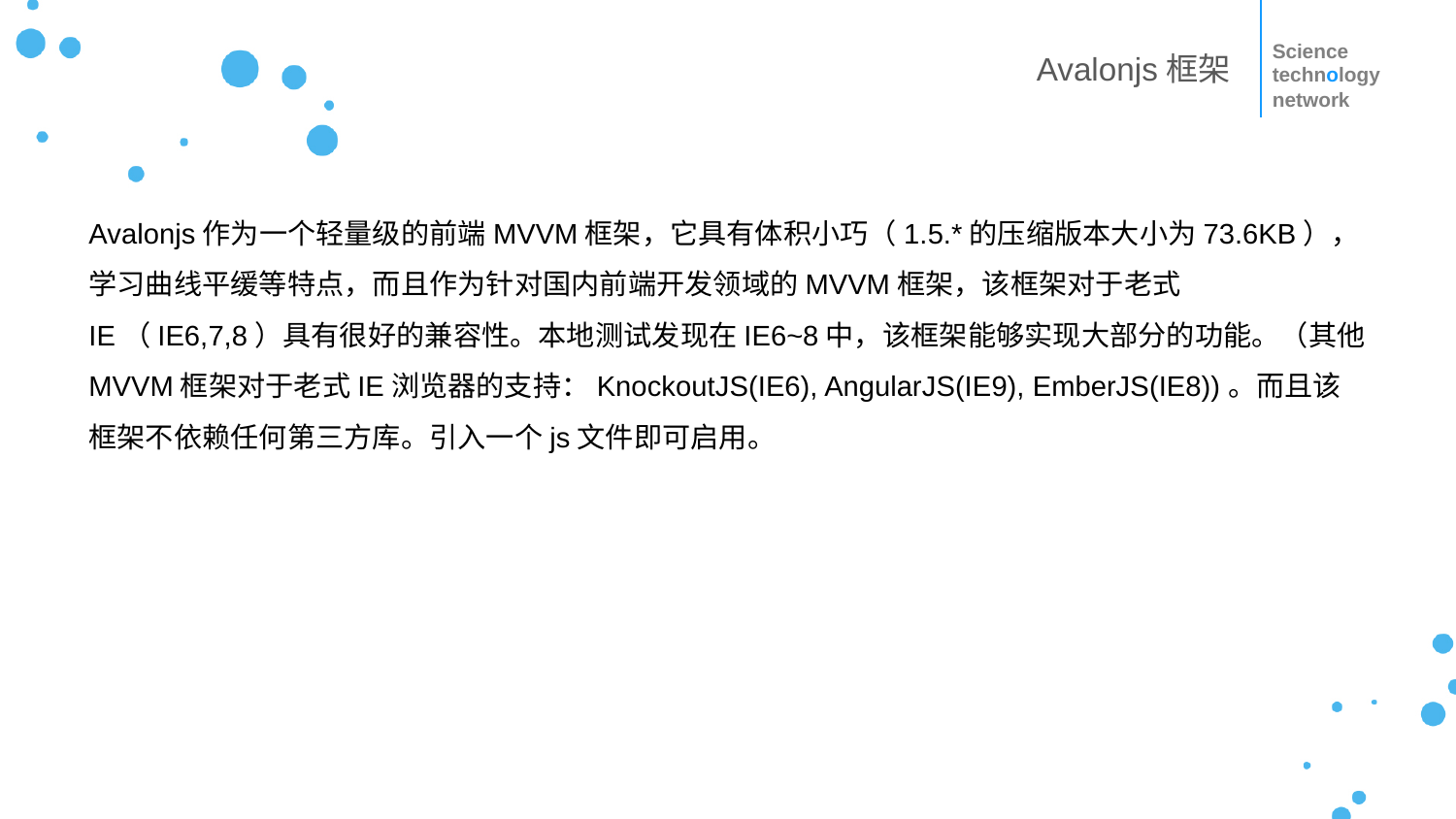

Science
technology
network
Avalonjs框架
Avalonjs作为一个轻量级的前端MVVM框架，它具有体积小巧（1.5.*的压缩版本大小为73.6KB），学习曲线平缓等特点，而且作为针对国内前端开发领域的MVVM框架，该框架对于老式IE（IE6,7,8）具有很好的兼容性。本地测试发现在IE6~8中，该框架能够实现大部分的功能。（其他MVVM框架对于老式IE浏览器的支持：KnockoutJS(IE6), AngularJS(IE9), EmberJS(IE8))。而且该框架不依赖任何第三方库。引入一个js文件即可启用。